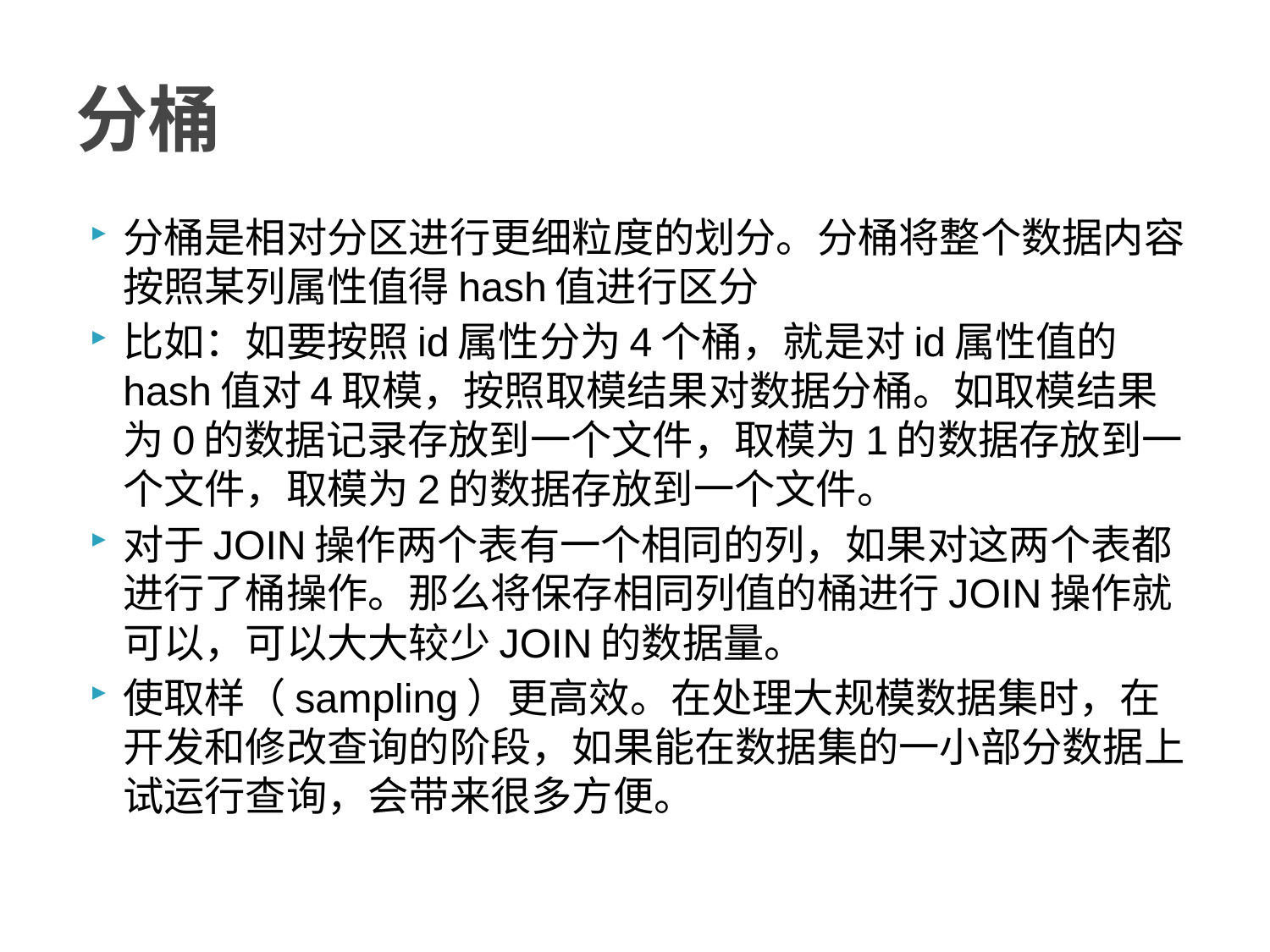

# 分桶
分桶是相对分区进行更细粒度的划分。分桶将整个数据内容按照某列属性值得hash值进行区分
比如：如要按照id属性分为4个桶，就是对id属性值的hash值对4取模，按照取模结果对数据分桶。如取模结果为0的数据记录存放到一个文件，取模为1的数据存放到一个文件，取模为2的数据存放到一个文件。
对于JOIN操作两个表有一个相同的列，如果对这两个表都进行了桶操作。那么将保存相同列值的桶进行JOIN操作就可以，可以大大较少JOIN的数据量。
使取样（sampling）更高效。在处理大规模数据集时，在开发和修改查询的阶段，如果能在数据集的一小部分数据上试运行查询，会带来很多方便。